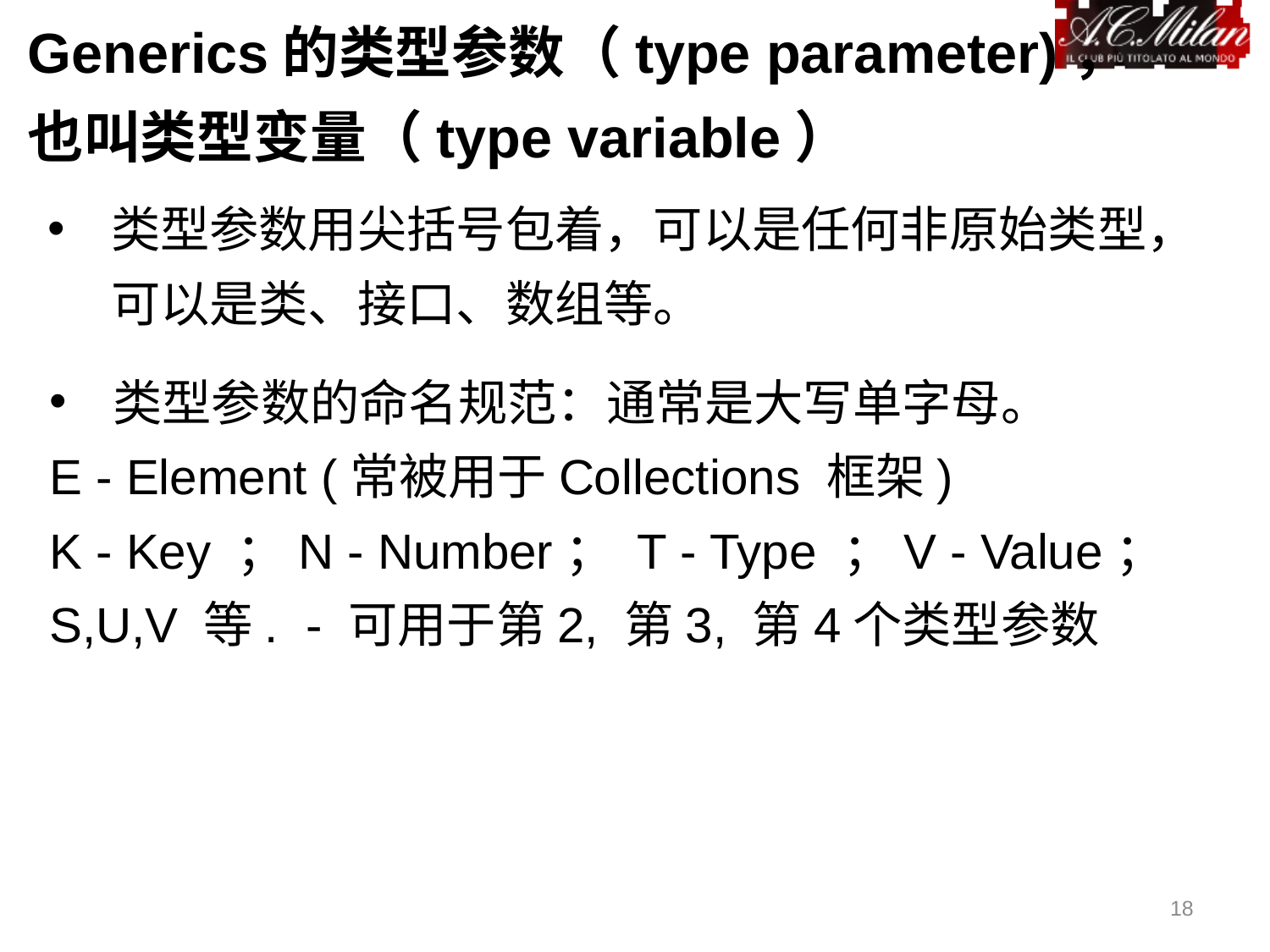

Generics的类型参数（type parameter)，也叫类型变量（type variable）
类型参数用尖括号包着，可以是任何非原始类型，可以是类、接口、数组等。
类型参数的命名规范：通常是大写单字母。
E - Element (常被用于Collections 框架)
K - Key ；N - Number； T - Type ；V - Value；
S,U,V 等.  - 可用于第2, 第3, 第4个类型参数
18